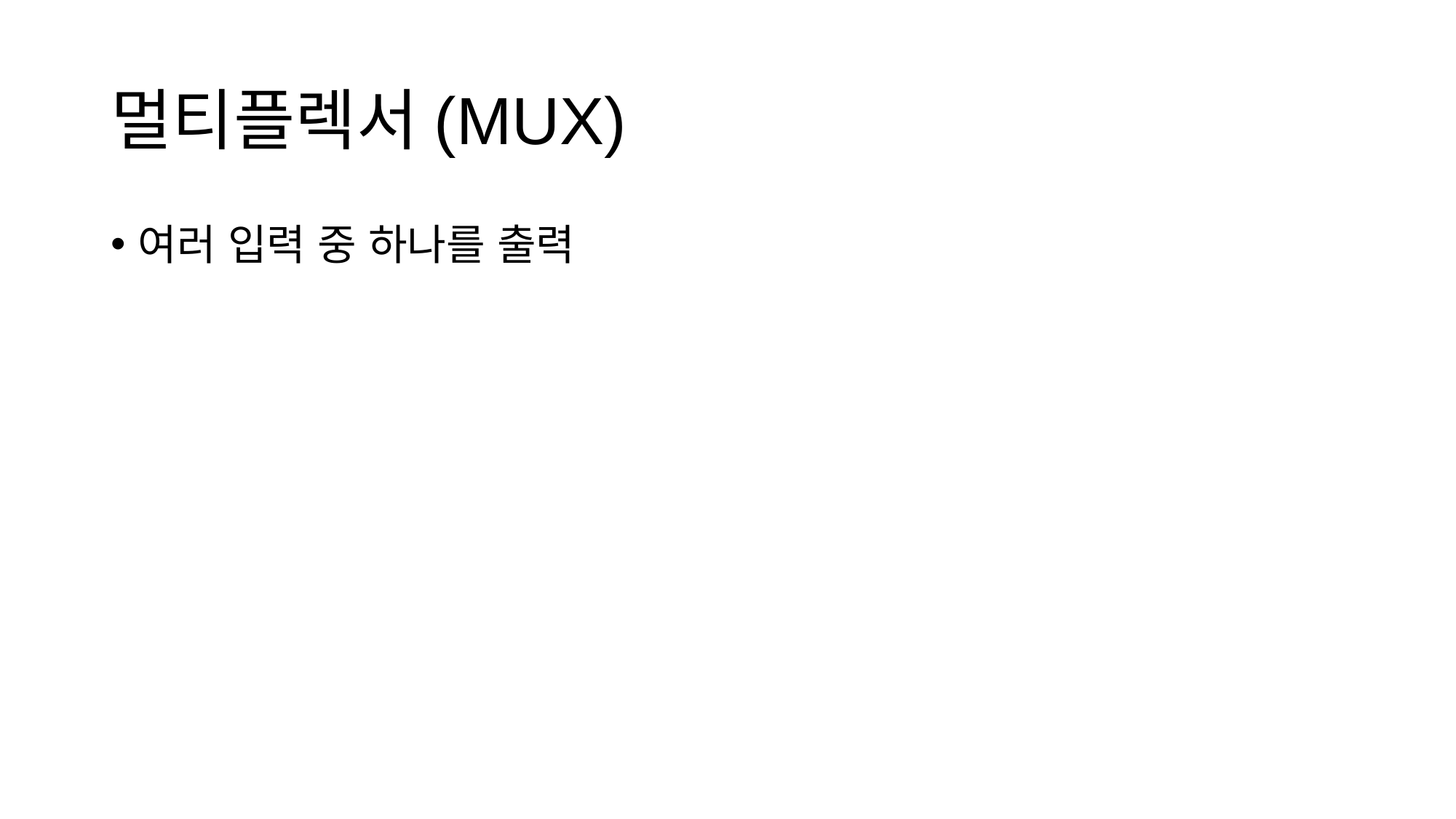

# 멀티플렉서(MUX)
여러 입력 중 하나를 출력